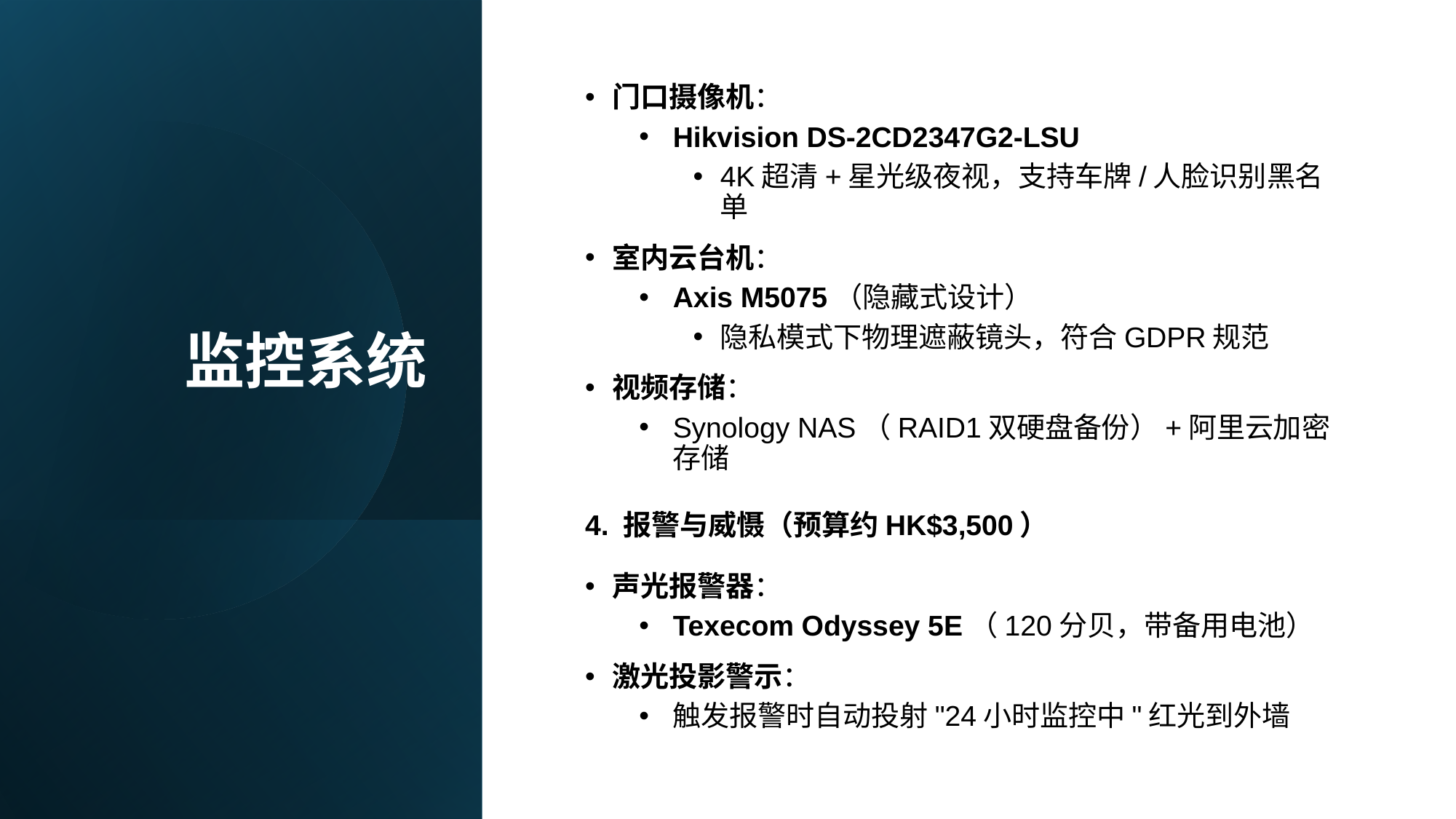

# 监控系统
门口摄像机：
Hikvision DS-2CD2347G2-LSU
4K超清+星光级夜视，支持车牌/人脸识别黑名单
室内云台机：
Axis M5075（隐藏式设计）
隐私模式下物理遮蔽镜头，符合GDPR规范
视频存储：
Synology NAS（RAID1双硬盘备份）+阿里云加密存储
4. 报警与威慑（预算约HK$3,500）
声光报警器：
Texecom Odyssey 5E（120分贝，带备用电池）
激光投影警示：
触发报警时自动投射"24小时监控中"红光到外墙